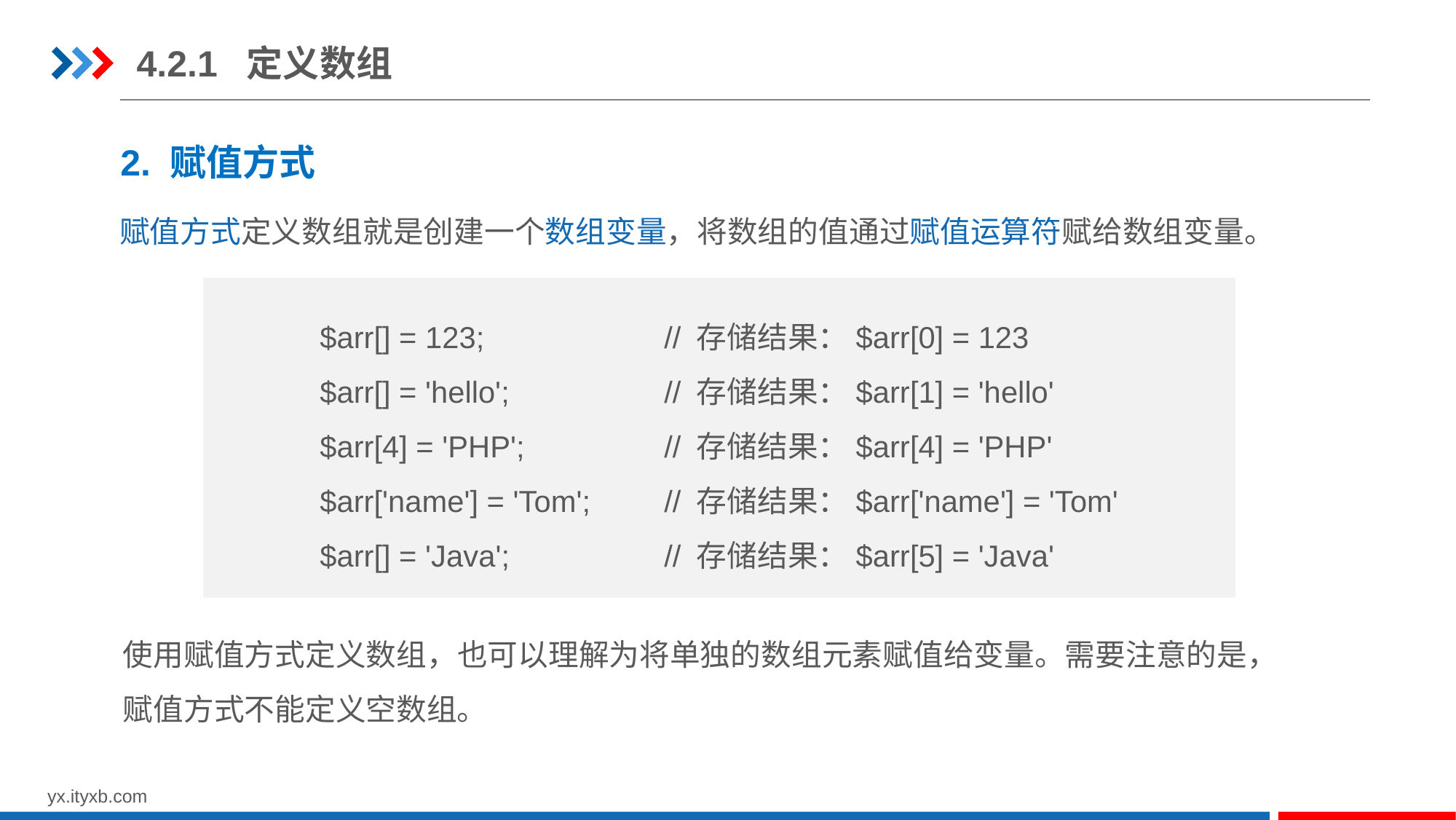

4.2.1  定义数组
2. 赋值方式
赋值方式定义数组就是创建一个数组变量，将数组的值通过赋值运算符赋给数组变量。

$arr[] = 123;		  // 存储结果：$arr[0] = 123
$arr[] = 'hello';		  // 存储结果：$arr[1] = 'hello'
$arr[4] = 'PHP';		  // 存储结果：$arr[4] = 'PHP'
$arr['name'] = 'Tom';	  // 存储结果：$arr['name'] = 'Tom'
$arr[] = 'Java';		  // 存储结果：$arr[5] = 'Java'
使用赋值方式定义数组，也可以理解为将单独的数组元素赋值给变量。需要注意的是，赋值方式不能定义空数组。